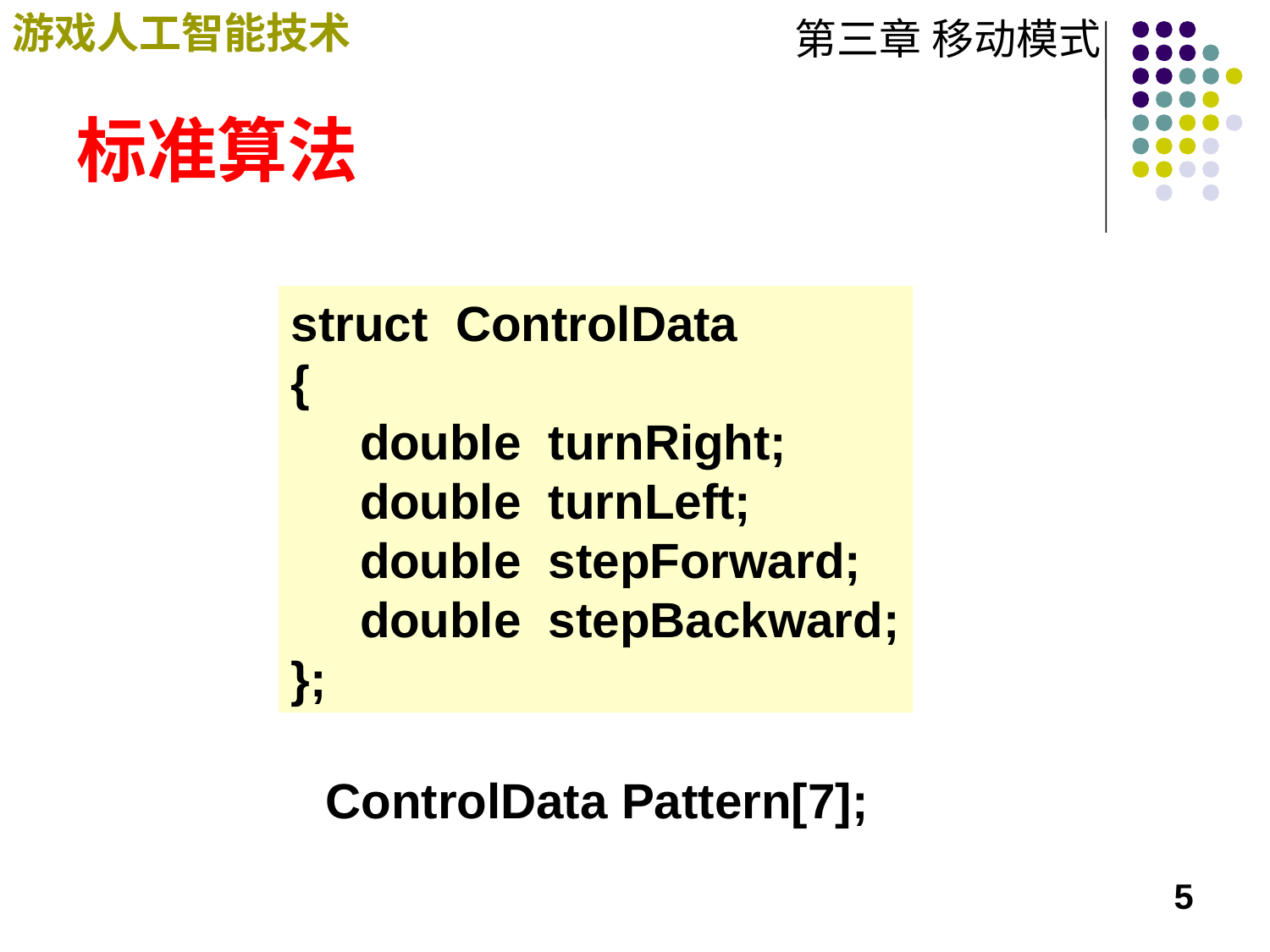

# 标准算法
struct  ControlData
{
     double  turnRight;
     double  turnLeft;
     double  stepForward;
     double  stepBackward;
};
ControlData Pattern[7];
5